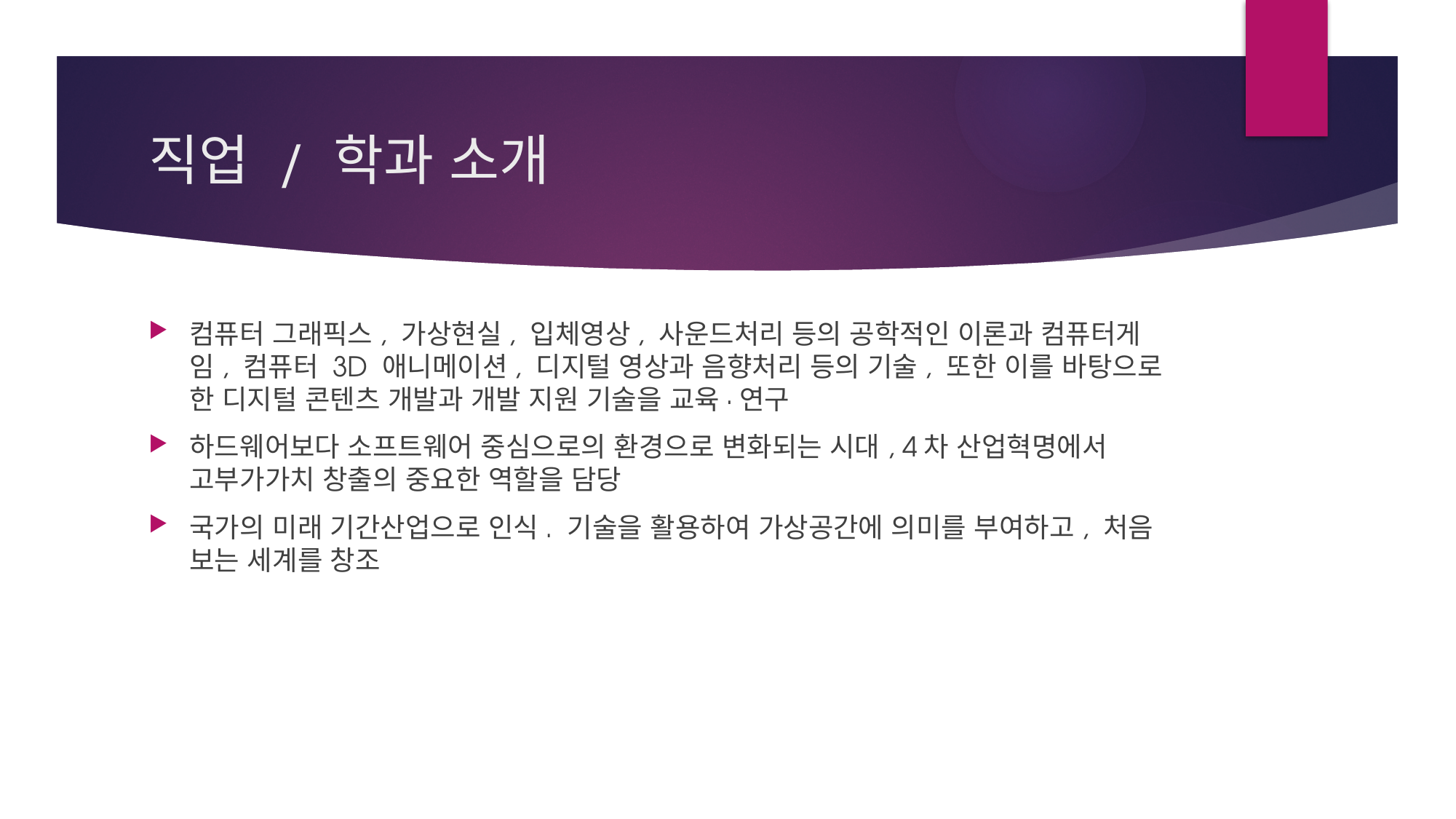

# 직업 / 학과 소개
컴퓨터 그래픽스, 가상현실, 입체영상, 사운드처리 등의 공학적인 이론과 컴퓨터게임, 컴퓨터 3D 애니메이션, 디지털 영상과 음향처리 등의 기술, 또한 이를 바탕으로 한 디지털 콘텐츠 개발과 개발 지원 기술을 교육·연구
하드웨어보다 소프트웨어 중심으로의 환경으로 변화되는 시대, 4차 산업혁명에서 고부가가치 창출의 중요한 역할을 담당
국가의 미래 기간산업으로 인식. 기술을 활용하여 가상공간에 의미를 부여하고, 처음 보는 세계를 창조